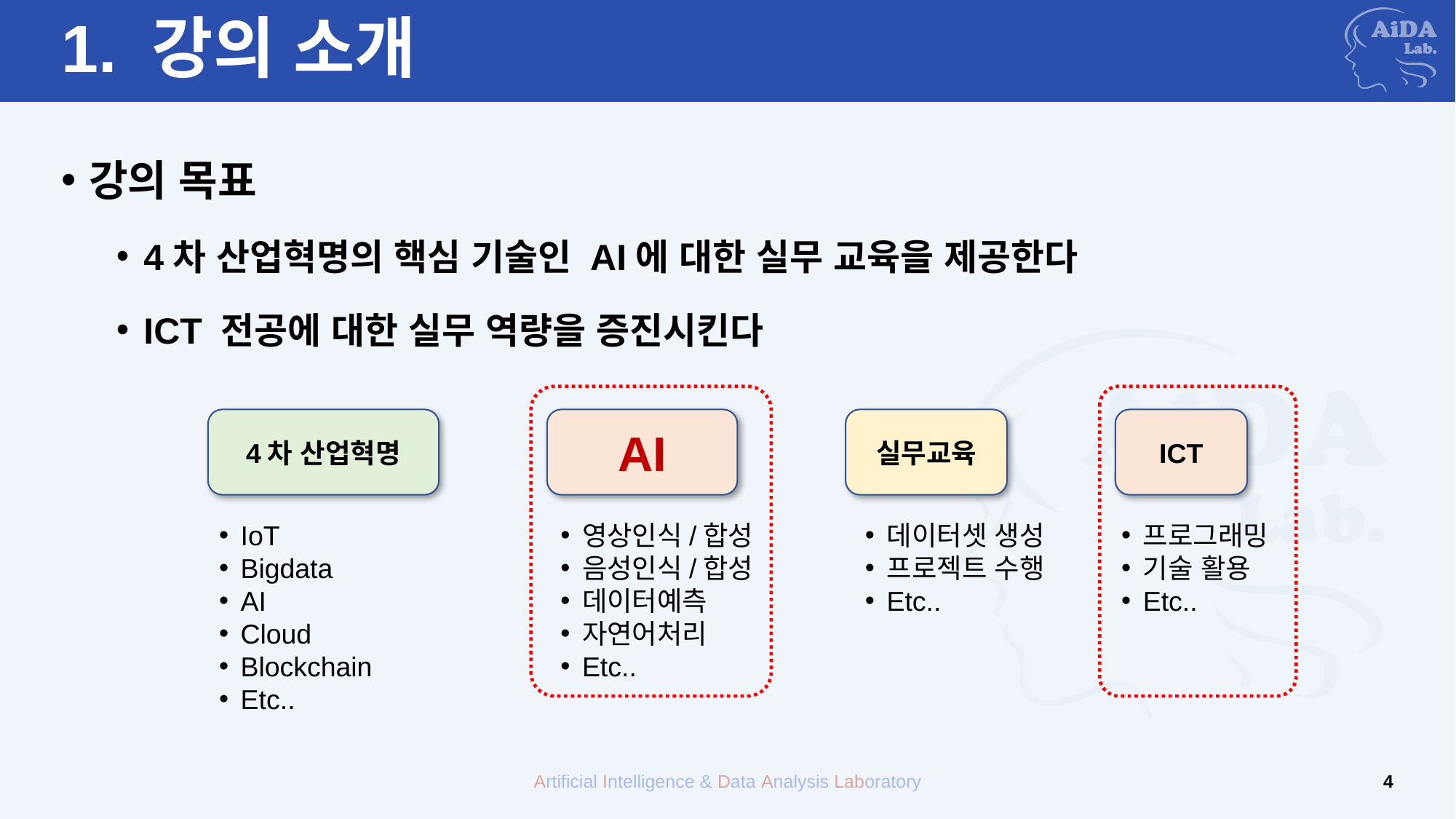

# 1. 강의 소개
강의 목표
4차 산업혁명의 핵심 기술인 AI에 대한 실무 교육을 제공한다
ICT 전공에 대한 실무 역량을 증진시킨다

4차 산업혁명
AI
실무교육
ICT
영상인식/합성
음성인식/합성
데이터예측
자연어처리
Etc..
데이터셋 생성
프로젝트 수행
Etc..
프로그래밍
기술 활용
Etc..
IoT
Bigdata
AI
Cloud
Blockchain
Etc..
Artificial Intelligence & Data Analysis Laboratory
4